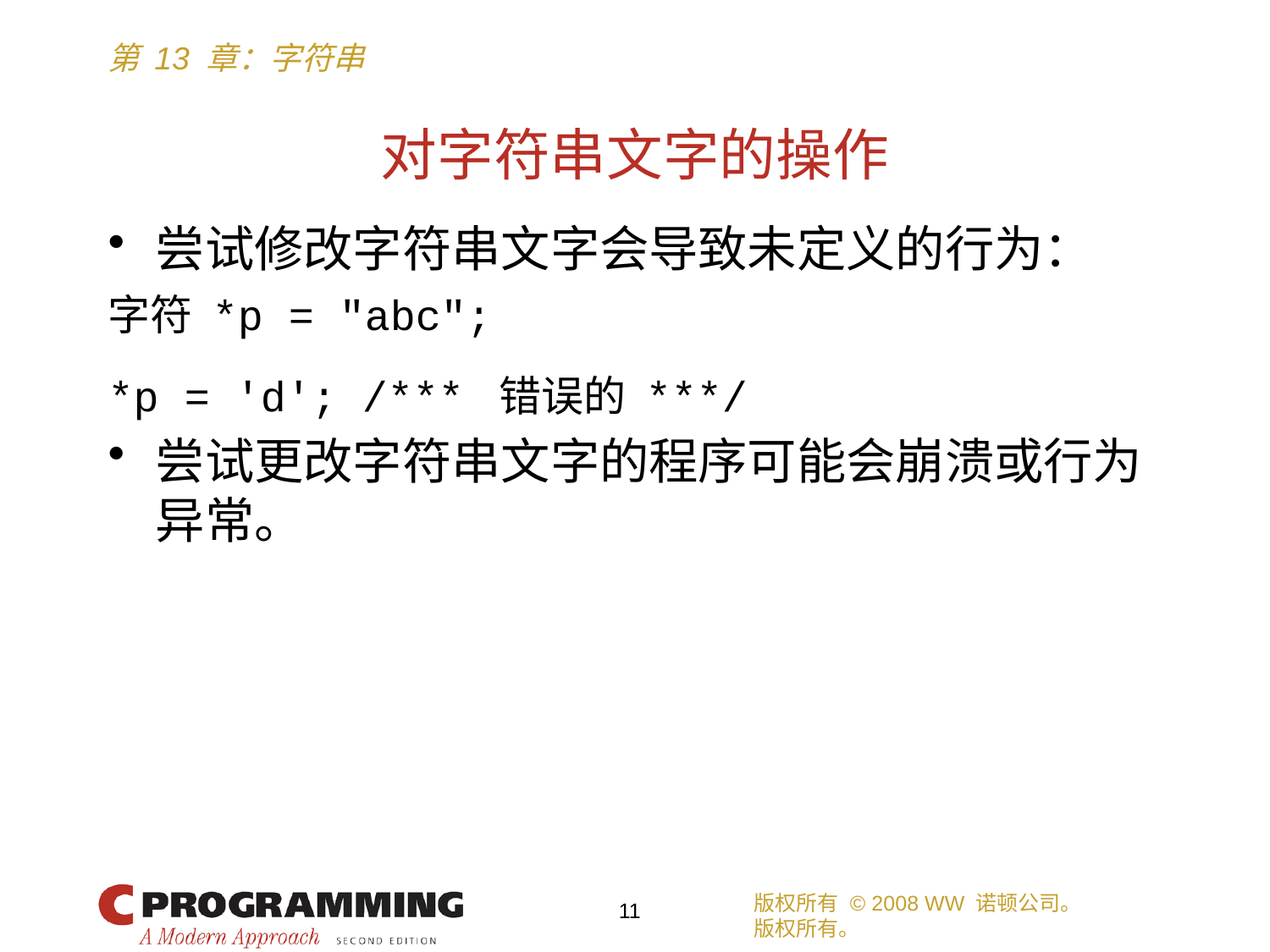

# 对字符串文字的操作
尝试修改字符串文字会导致未定义的行为：
字符 *p = "abc";

*p = 'd'; /*** 错误的 ***/
尝试更改字符串文字的程序可能会崩溃或行为异常。
版权所有 © 2008 WW 诺顿公司。
版权所有。
11